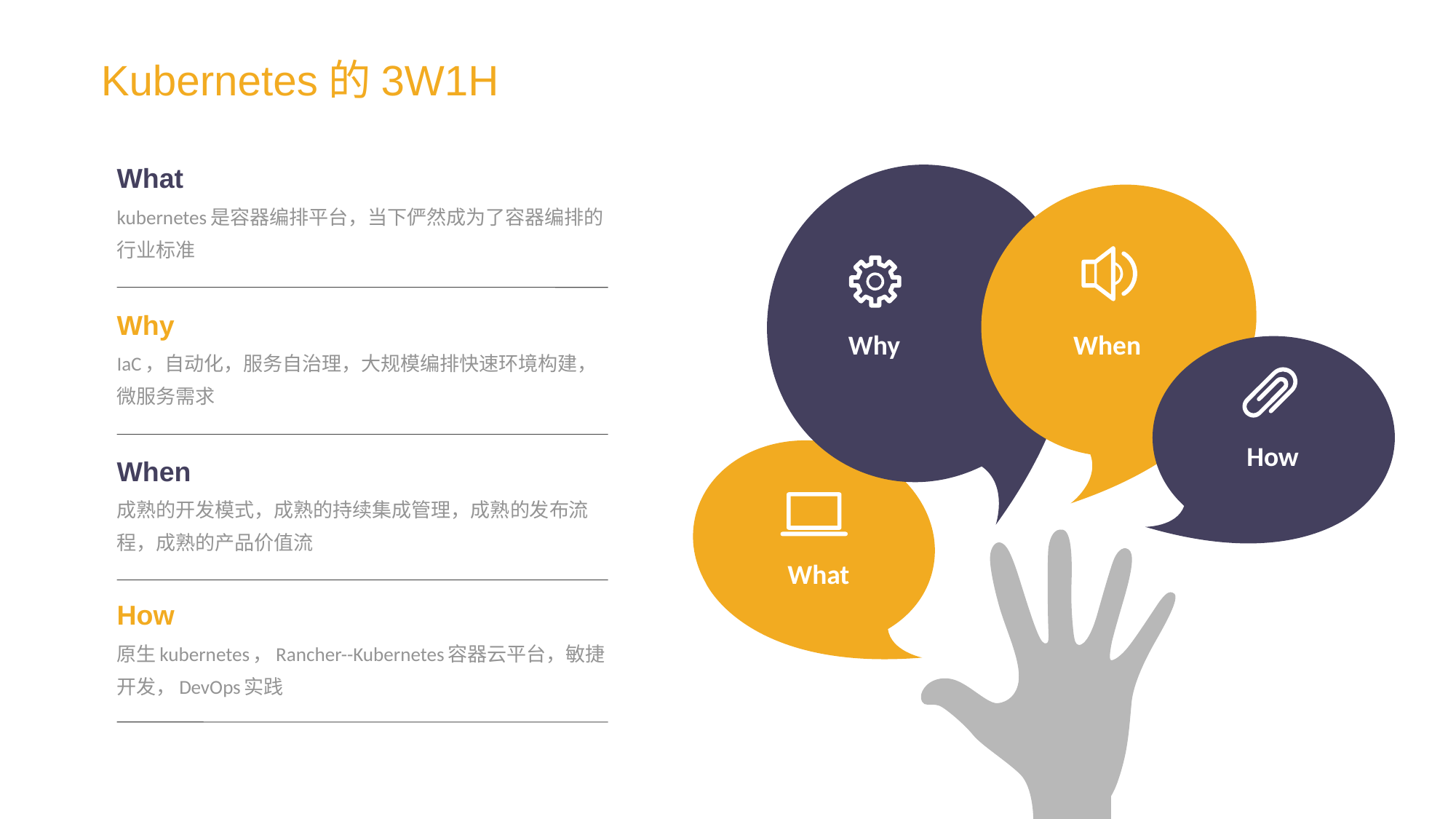

Kubernetes的3W1H

What

kubernetes是容器编排平台，当下俨然成为了容器编排的行业标准

Why
Why
When

IaC，自动化，服务自治理，大规模编排快速环境构建，微服务需求

How
When
成熟的开发模式，成熟的持续集成管理，成熟的发布流程，成熟的产品价值流

What

How
原生kubernetes，Rancher--Kubernetes容器云平台，敏捷开发，DevOps实践